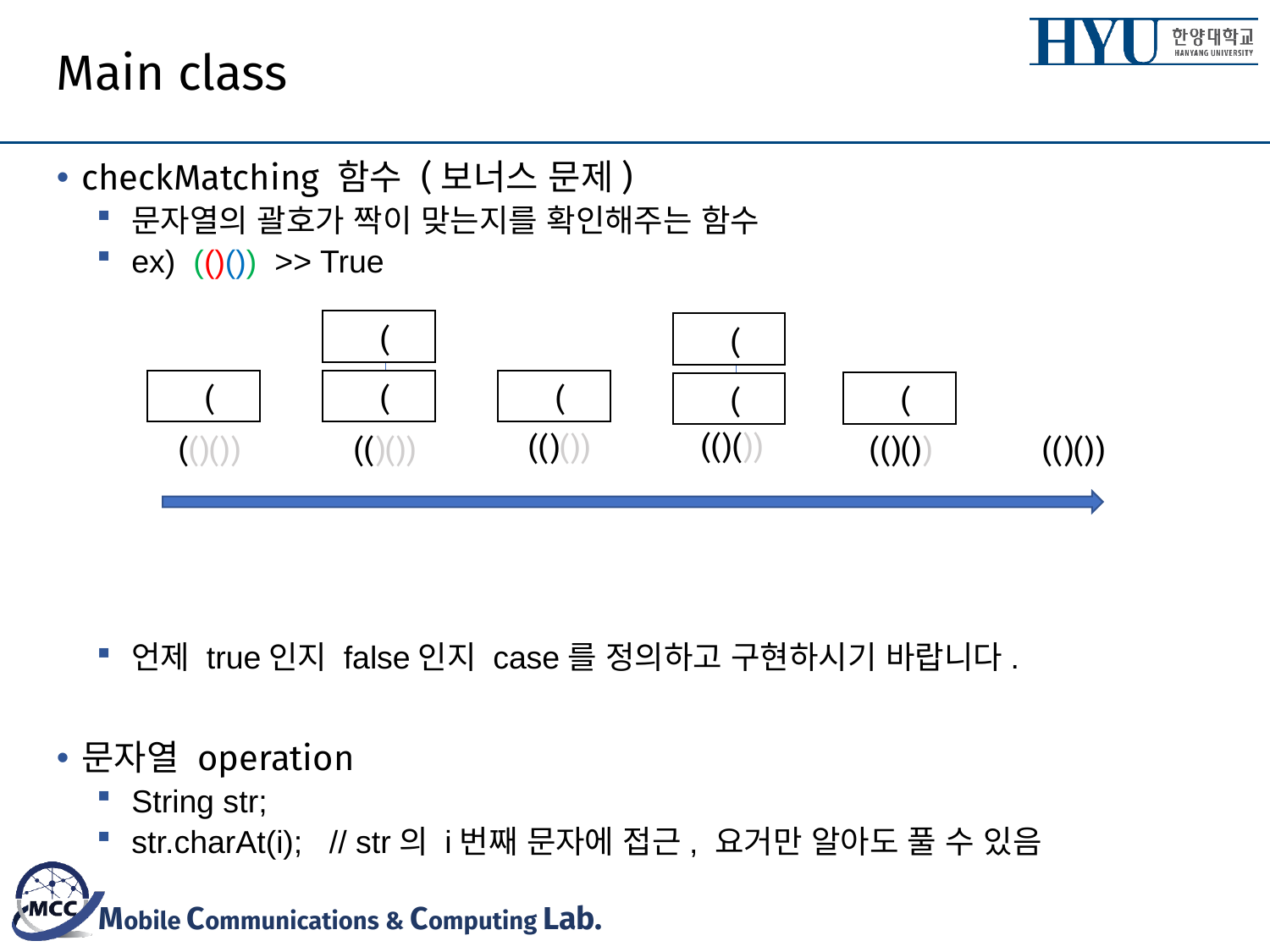

# Main class
checkMatching 함수 (보너스 문제)
문자열의 괄호가 짝이 맞는지를 확인해주는 함수
ex)  (()())  >> True

언제 true인지 false인지 case를 정의하고 구현하시기 바랍니다.

문자열 operation
String str;
str.charAt(i);   // str의 i번째 문자에 접근, 요거만 알아도 풀 수 있음

(
(

(
(
(
(
(
(()())
(()())
(()())
(()())
(()())
(()())